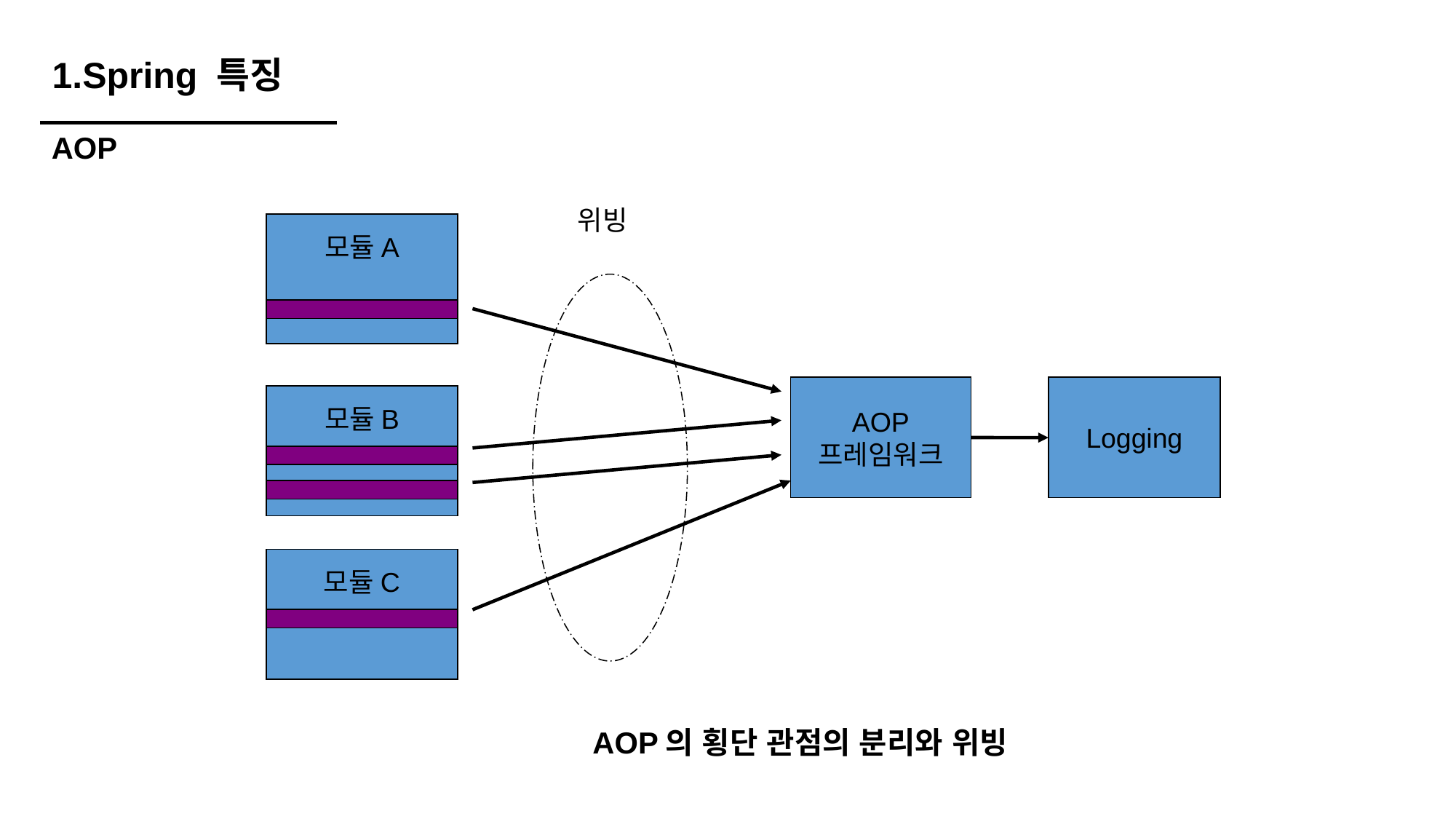

1.Spring 특징
AOP
위빙
모듈A

AOP
프레임워크
Logging
모듈B

모듈C

AOP의 횡단 관점의 분리와 위빙